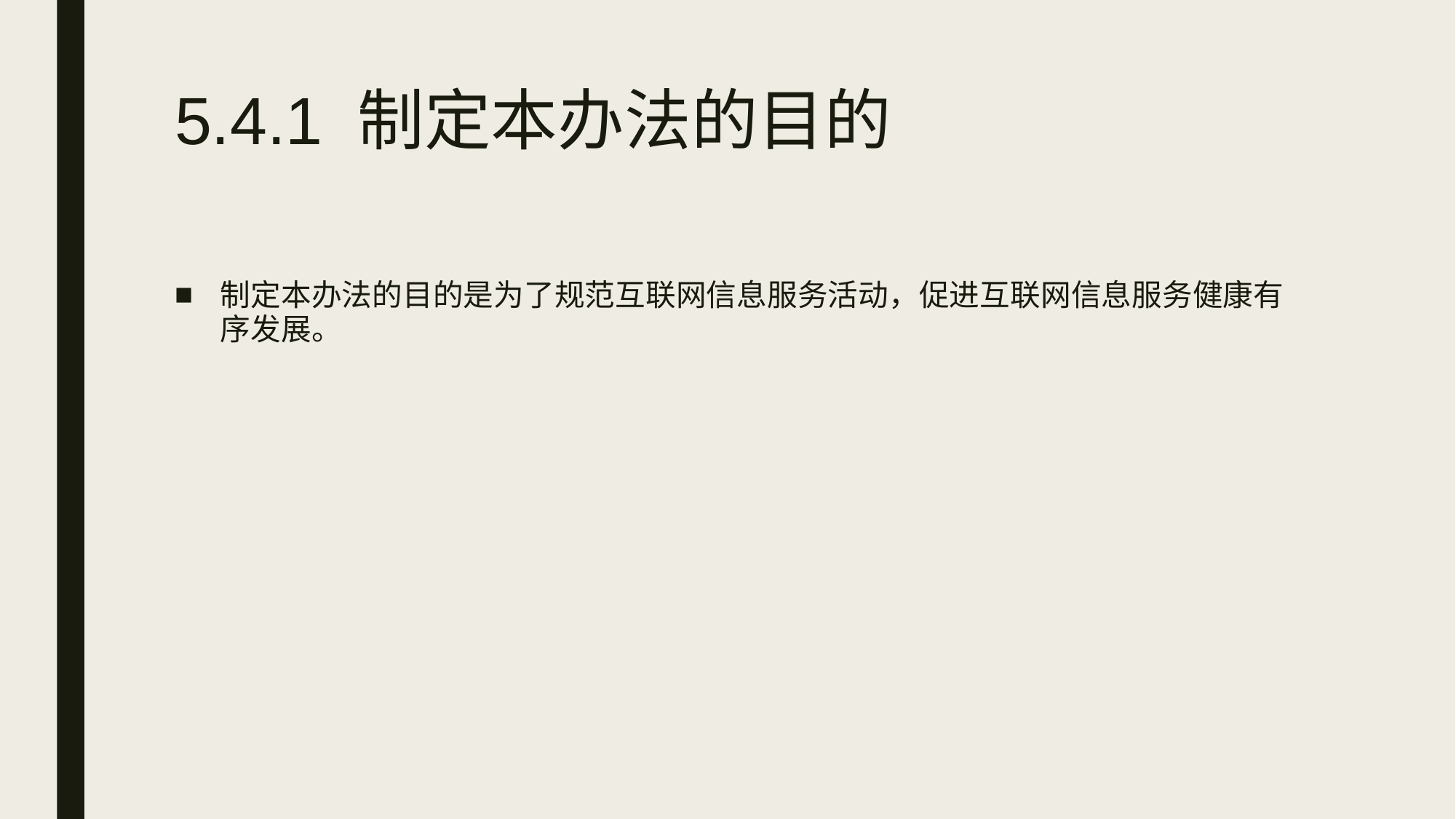

# 5.4.1 制定本办法的目的
制定本办法的目的是为了规范互联网信息服务活动，促进互联网信息服务健康有序发展。